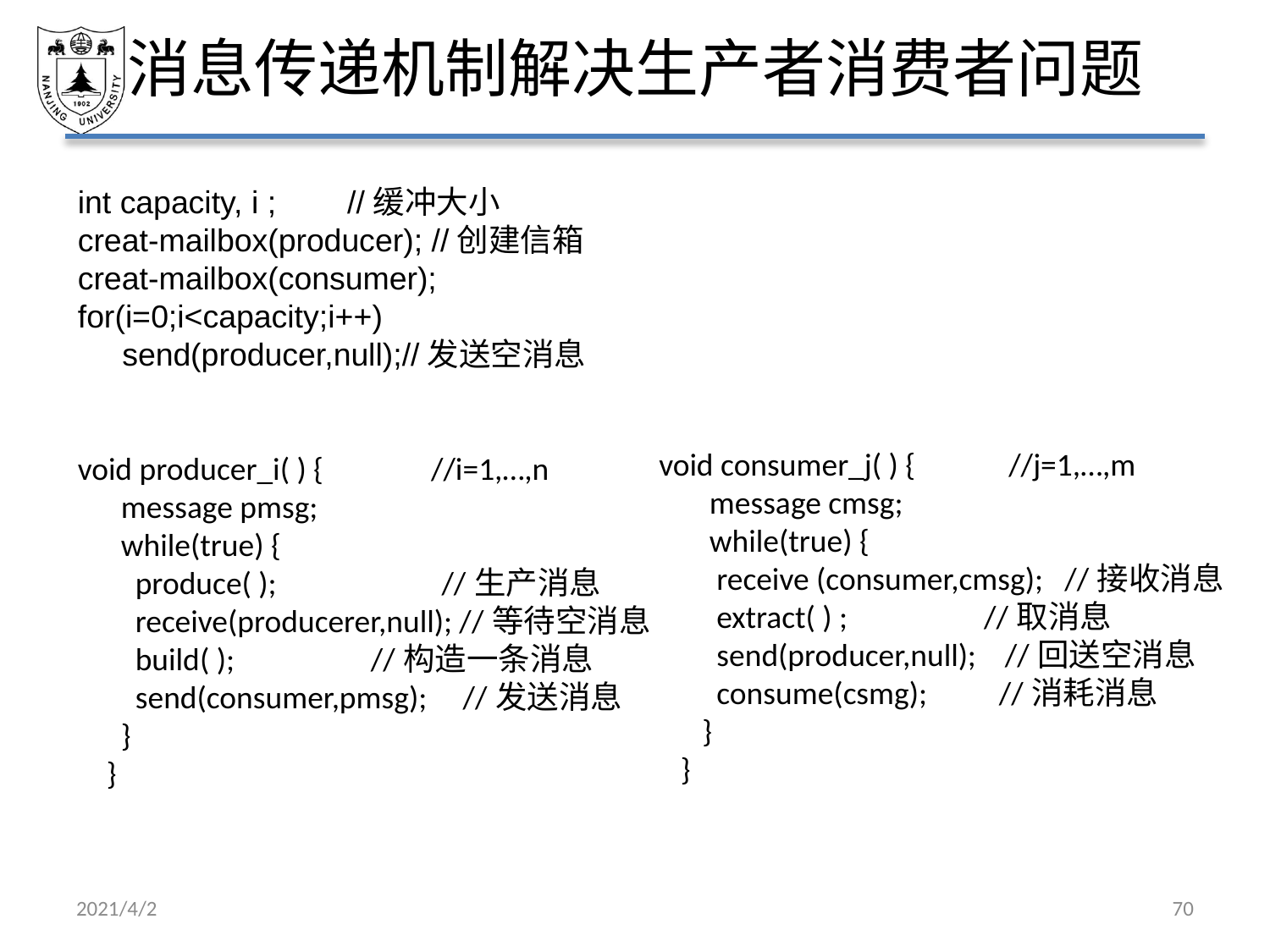

# 消息传递机制解决生产者消费者问题
int capacity, i ;        //缓冲大小
creat-mailbox(producer); //创建信箱
creat-mailbox(consumer);
for(i=0;i<capacity;i++)
     send(producer,null);//发送空消息

void producer_i( ) {               //i=1,…,n
      message pmsg;
      while(true) {
        produce( );                       //生产消息
        receive(producerer,null); //等待空消息
        build( );                   //构造一条消息
        send(consumer,pmsg);     //发送消息
      }
    }

void consumer_j( ) {             //j=1,…,m
       message cmsg;
       while(true) {
        receive (consumer,cmsg);   //接收消息
        extract( ) ;                   //取消息
        send(producer,null);    //回送空消息
        consume(csmg);          //消耗消息
      }
   }

2021/4/2
70